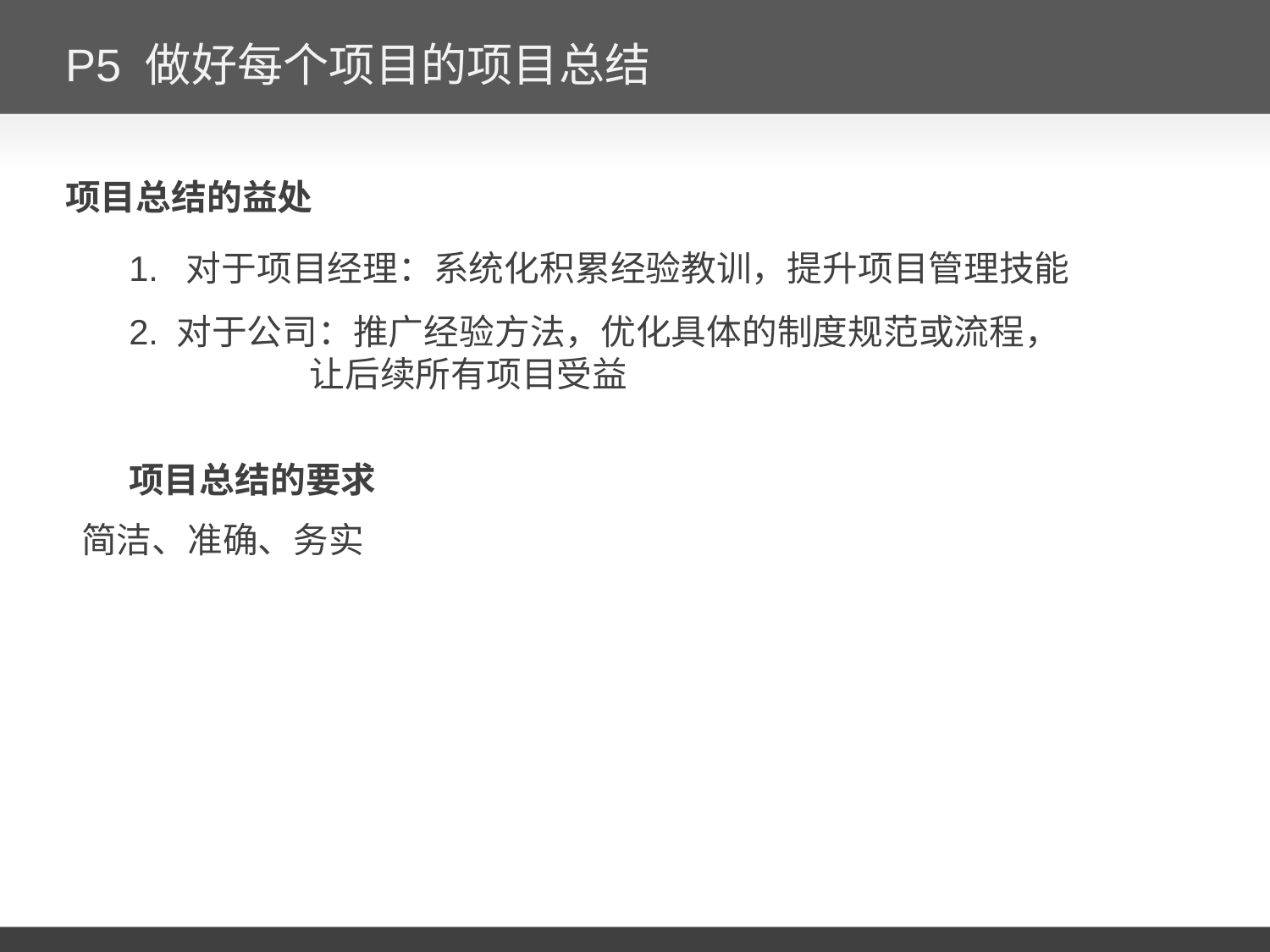

# P5 做好每个项目的项目总结
项目总结的益处
1.  对于项目经理：系统化积累经验教训，提升项目管理技能
对于公司：推广经验方法，优化具体的制度规范或流程，
                      让后续所有项目受益
项目总结的要求
简洁、准确、务实